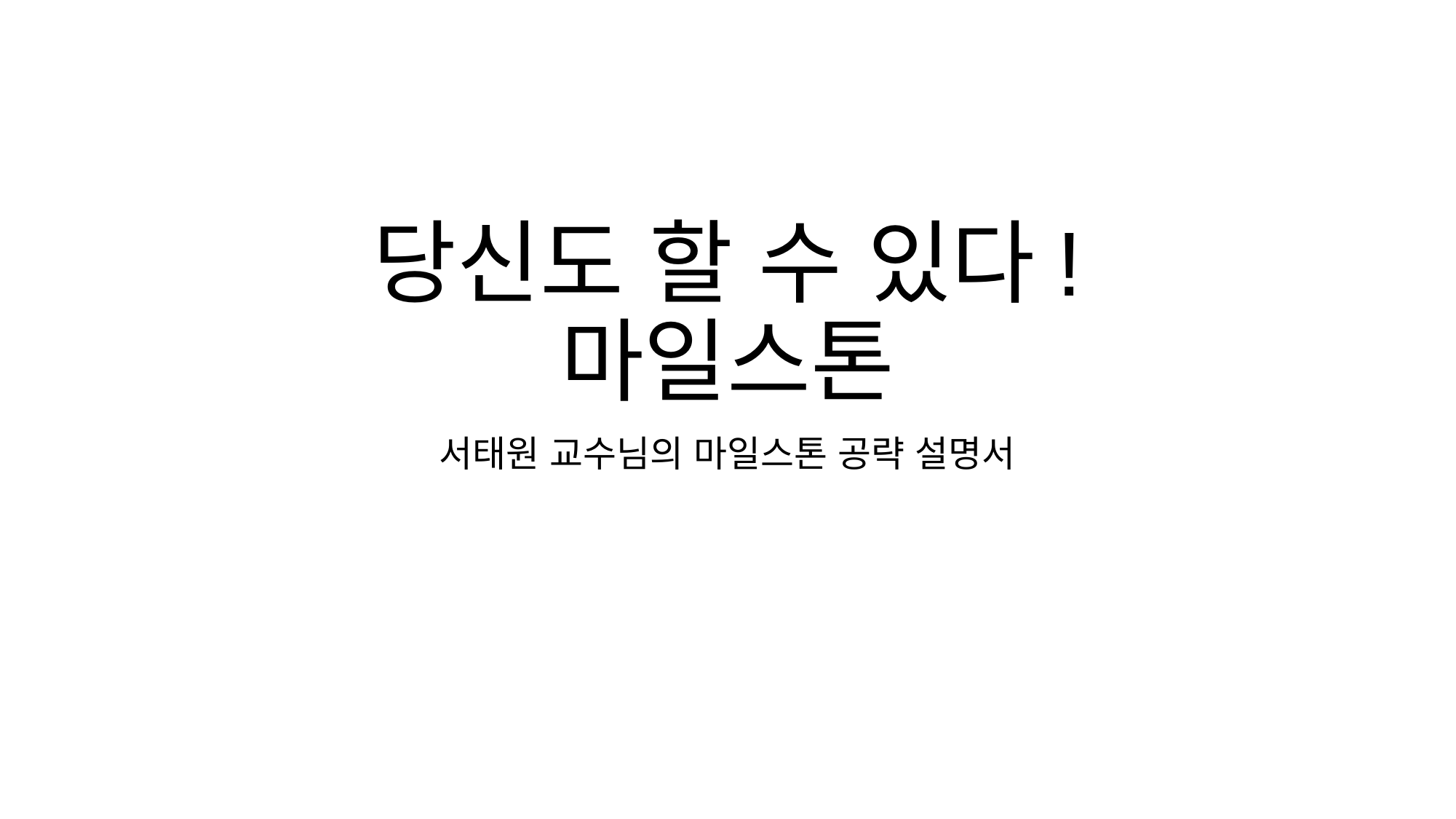

# 당신도 할 수 있다! 마일스톤
서태원 교수님의 마일스톤 공략 설명서